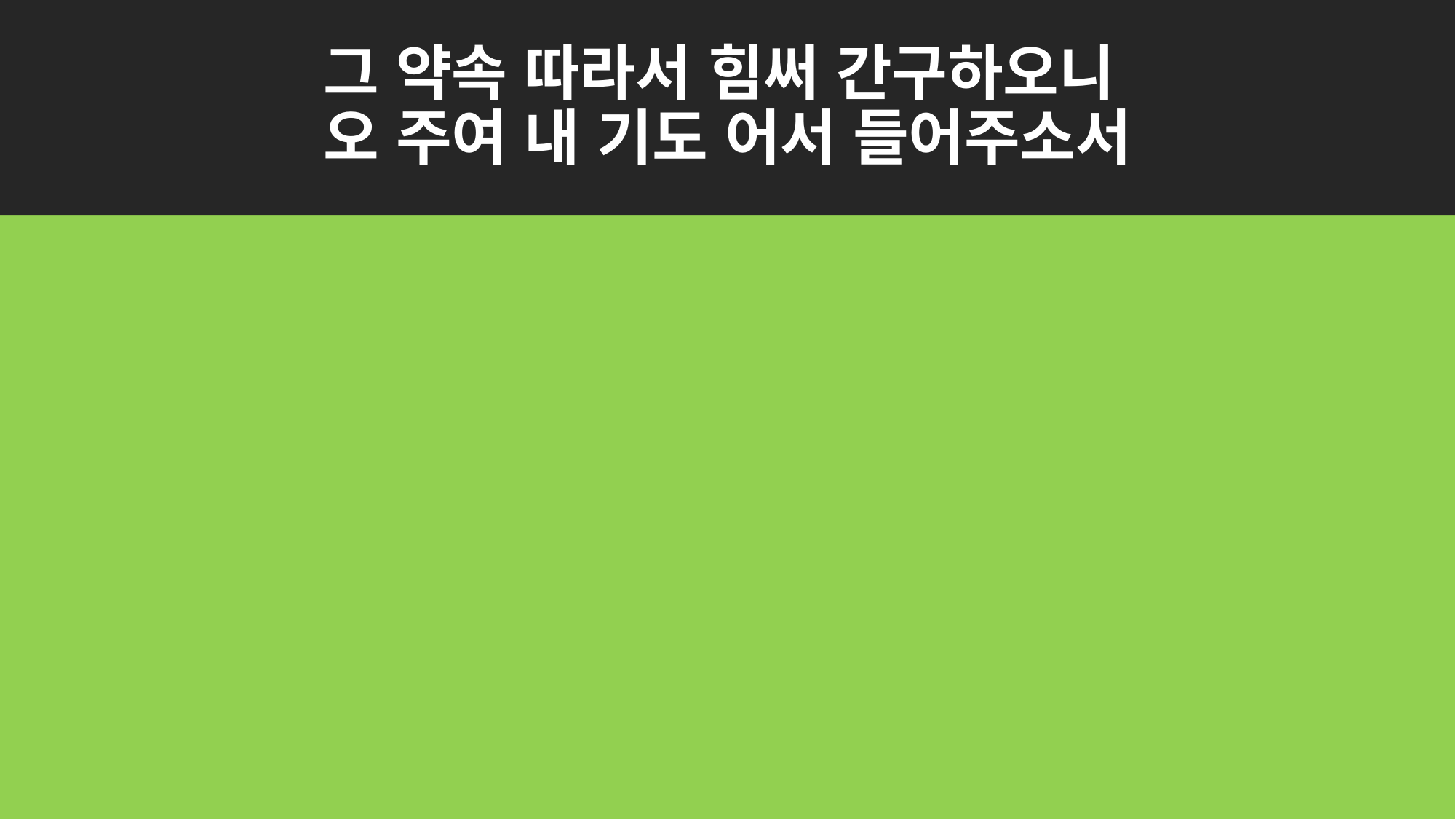

# 그 약속 따라서 힘써 간구하오니 오 주여 내 기도 어서 들어주소서